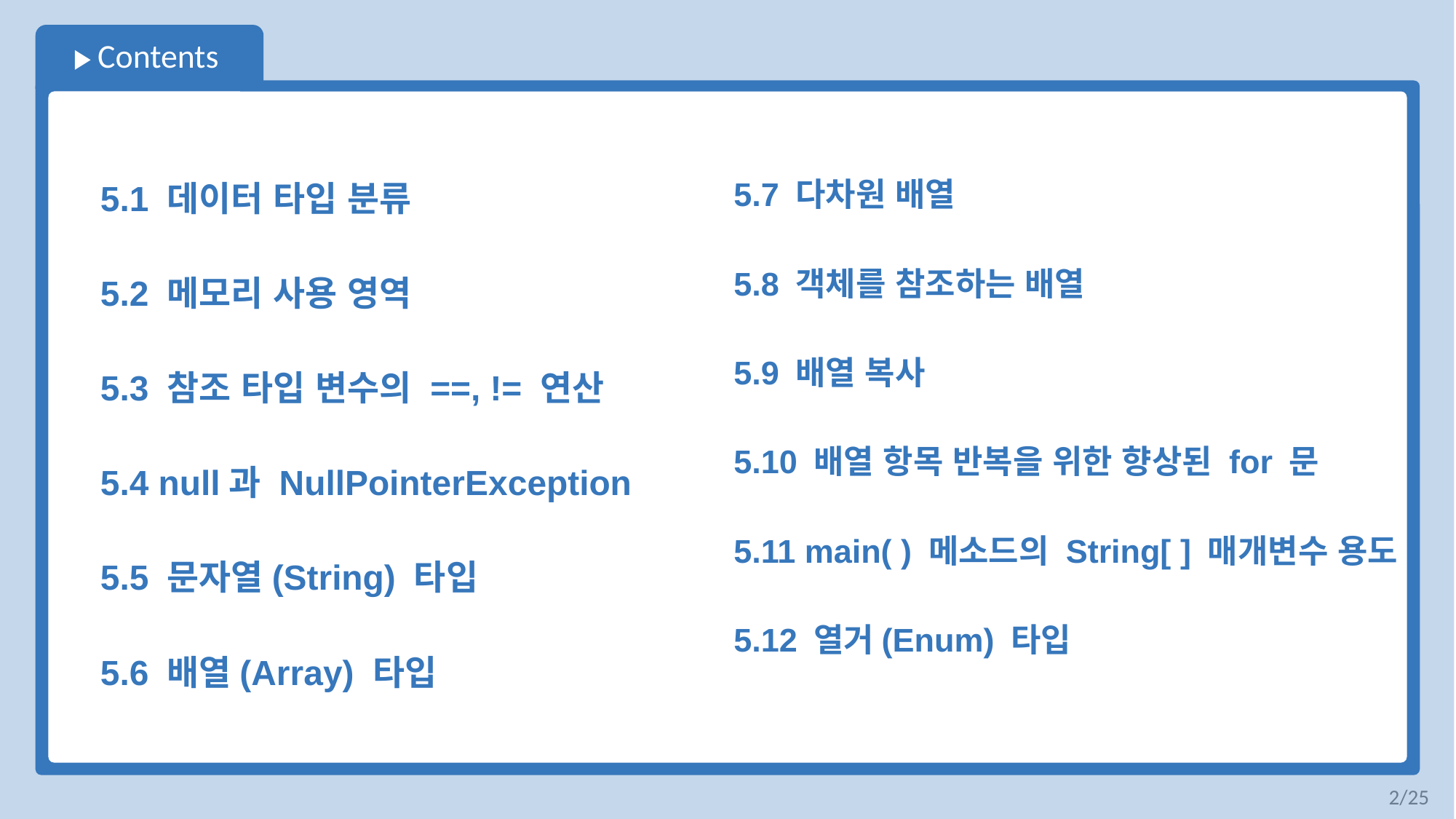

5.1 데이터 타입 분류
5.2 메모리 사용 영역
5.3 참조 타입 변수의 ==, != 연산
5.4 null과 NullPointerException
5.5 문자열(String) 타입
5.6 배열(Array) 타입
5.7 다차원 배열
5.8 객체를 참조하는 배열
5.9 배열 복사
5.10 배열 항목 반복을 위한 향상된 for 문
5.11 main( ) 메소드의 String[ ] 매개변수 용도
5.12 열거(Enum) 타입